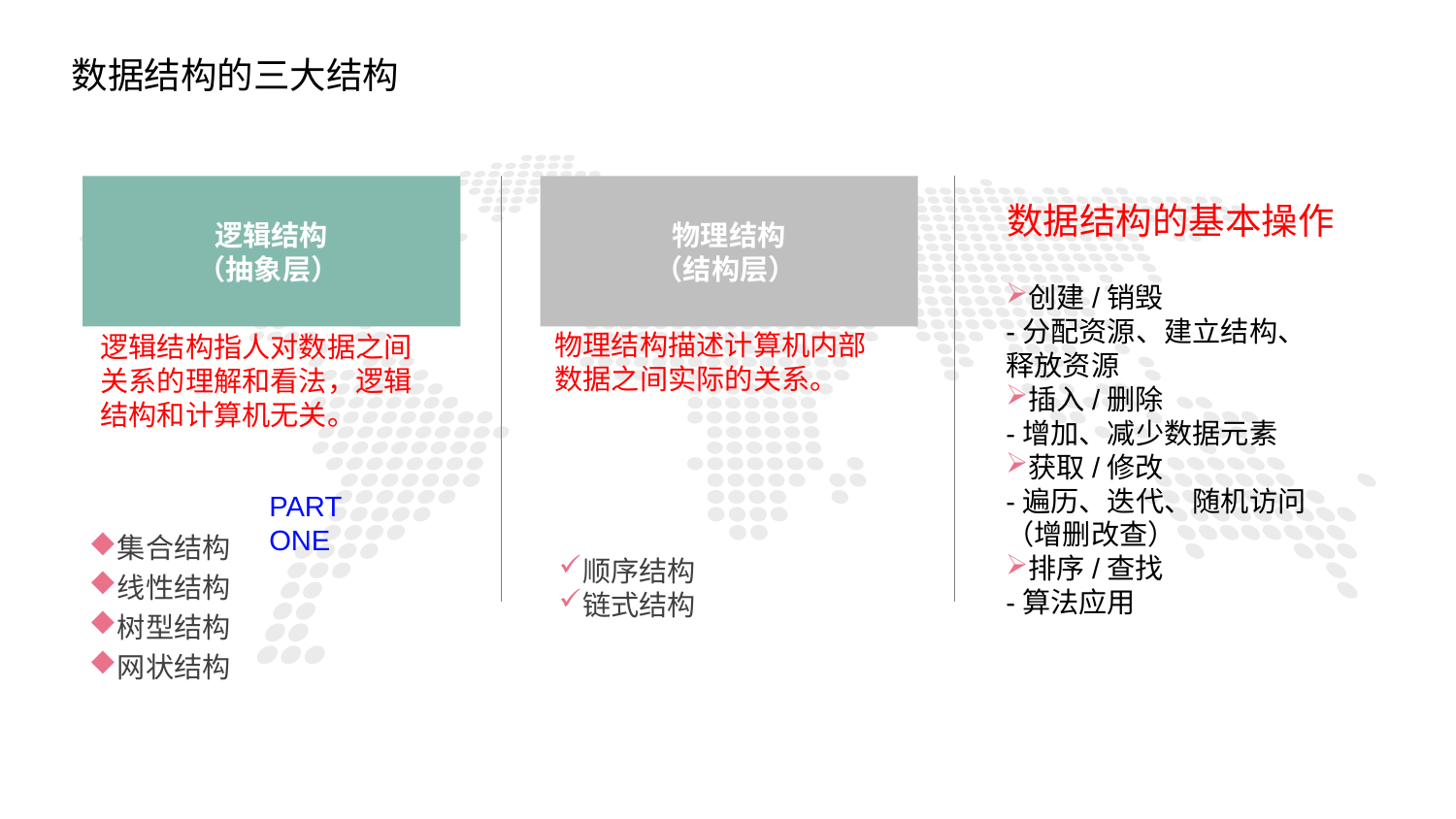

数据结构的三大结构
逻辑结构
（抽象层）
物理结构
（结构层）
数据结构的基本操作
1
创建/销毁
-分配资源、建立结构、释放资源
插入/删除 
-增加、减少数据元素
获取/修改 
-遍历、迭代、随机访问（增删改查）
排序/查找 
-算法应用
物理结构描述计算机内部数据之间实际的关系。
逻辑结构指人对数据之间关系的理解和看法，逻辑结构和计算机无关。
PART  ONE
集合结构
线性结构
树型结构
网状结构
顺序结构
链式结构